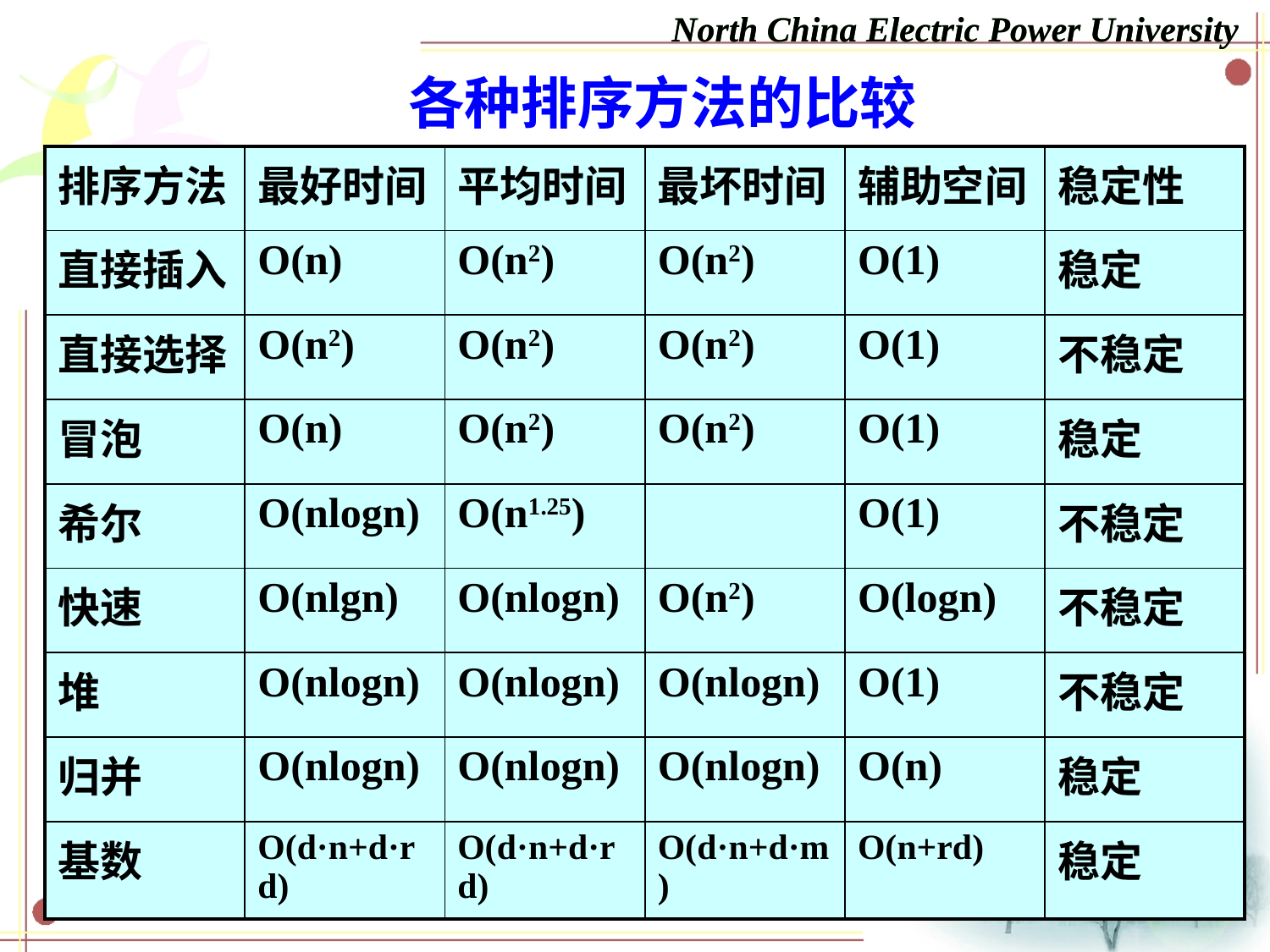

North China Electric Power University
各种排序方法的比较
| 排序方法 | 最好时间 | 平均时间 | 最坏时间 | 辅助空间 | 稳定性 |
| --- | --- | --- | --- | --- | --- |
| 直接插入 | O(n) | O(n2) | O(n2) | O(1) | 稳定 |
| 直接选择 | O(n2) | O(n2) | O(n2) | O(1) | 不稳定 |
| 冒泡 | O(n) | O(n2) | O(n2) | O(1) | 稳定 |
| 希尔 | O(nlogn) | O(n1.25) |  | O(1) | 不稳定 |
| 快速 | O(nlgn) | O(nlogn) | O(n2) | O(logn) | 不稳定 |
| 堆 | O(nlogn) | O(nlogn) | O(nlogn) | O(1) | 不稳定 |
| 归并 | O(nlogn) | O(nlogn) | O(nlogn) | O(n) | 稳定 |
| 基数 | O(d·n+d·rd) | O(d·n+d·rd) | O(d·n+d·m) | O(n+rd) | 稳定 |